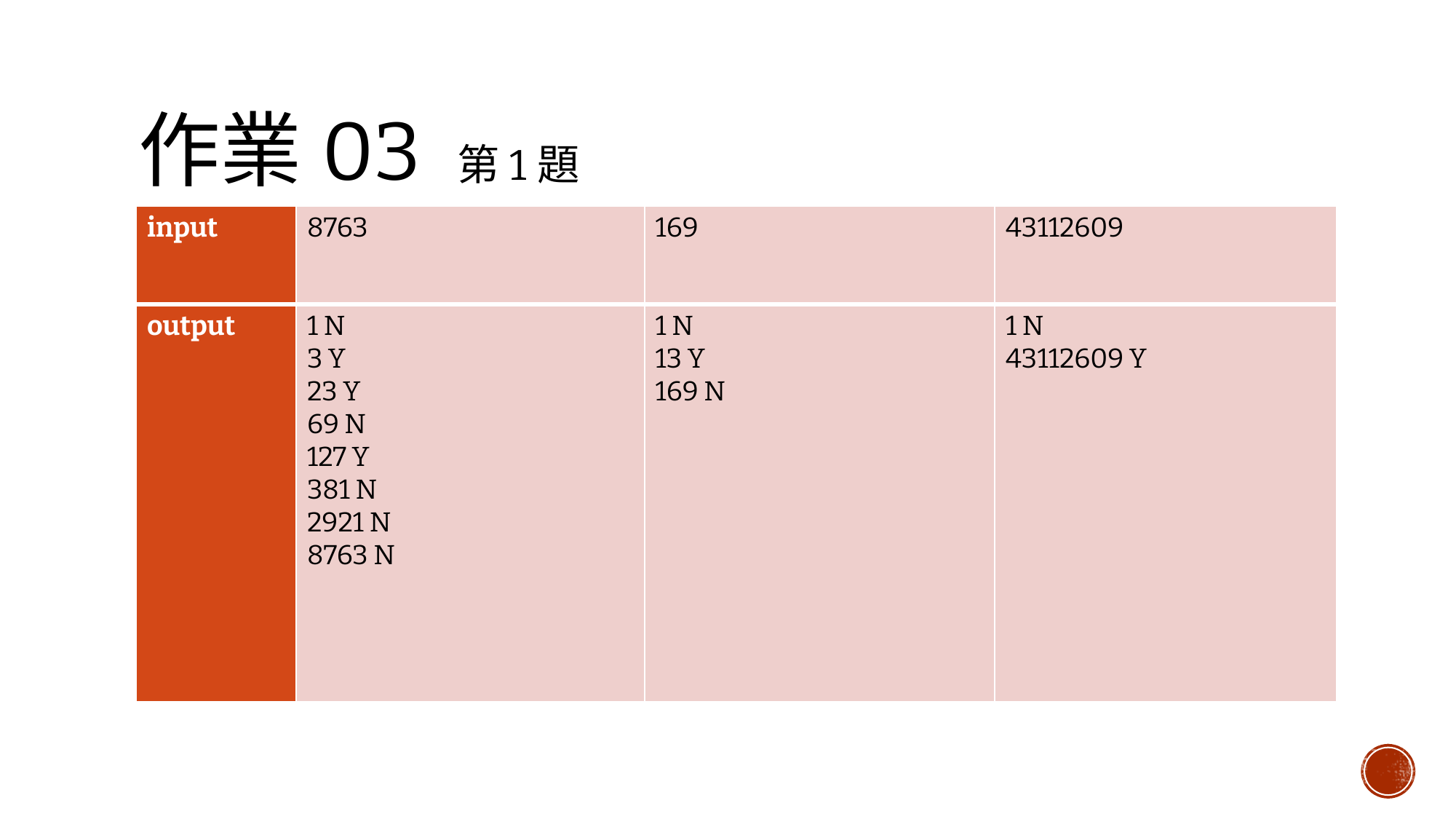

# 作業03 第1題
| input | 8763 | 169 | 43112609 |
| --- | --- | --- | --- |
| output | 1 N 3 Y 23 Y 69 N 127 Y 381 N 2921 N 8763 N | 1 N 13 Y 169 N | 1 N 43112609 Y |